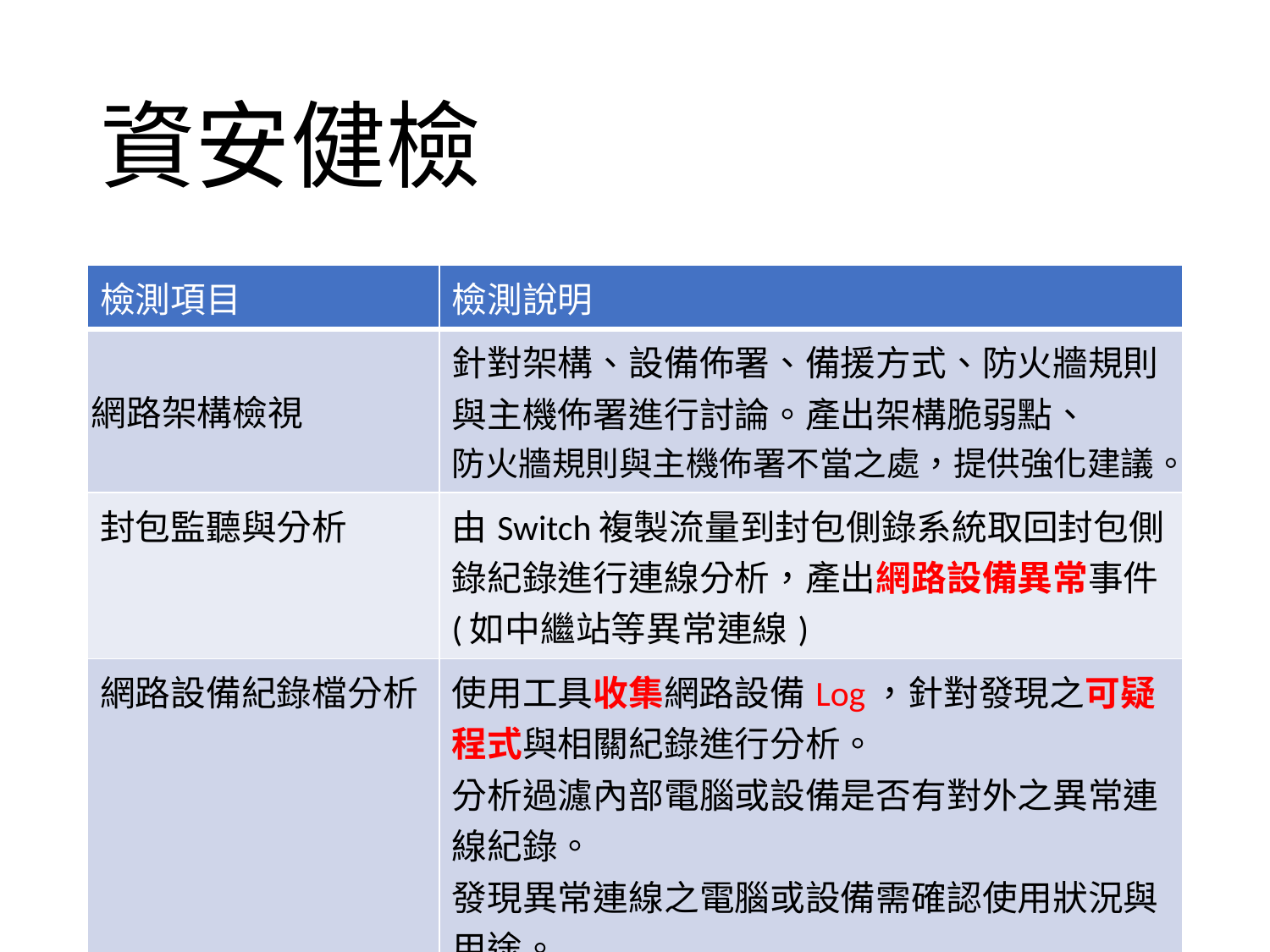

# 資安健檢
| 檢測項目 | 檢測說明 |
| --- | --- |
| 網路架構檢視 | 針對架構、設備佈署、備援方式、防火牆規則與主機佈署進行討論。產出架構脆弱點、 防火牆規則與主機佈署不當之處，提供強化建議。 |
| 封包監聽與分析 | 由Switch複製流量到封包側錄系統取回封包側錄紀錄進行連線分析，產出網路設備異常事件(如中繼站等異常連線) |
| 網路設備紀錄檔分析 | 使用工具收集網路設備Log，針對發現之可疑程式與相關紀錄進行分析。 分析過濾內部電腦或設備是否有對外之異常連線紀錄。 發現異常連線之電腦或設備需確認使用狀況與用途。 |